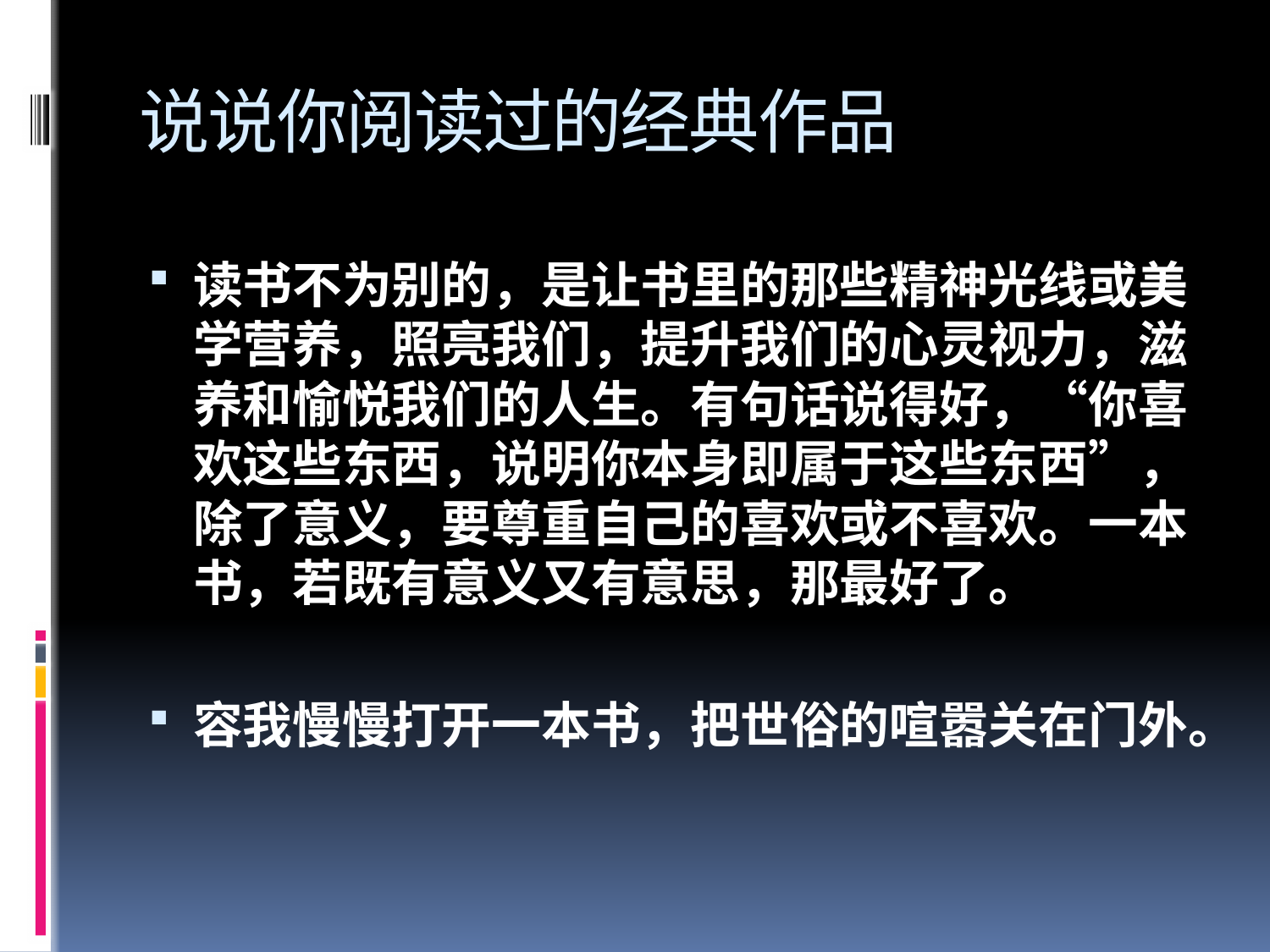

# 说说你阅读过的经典作品
读书不为别的，是让书里的那些精神光线或美学营养，照亮我们，提升我们的心灵视力，滋养和愉悦我们的人生。有句话说得好，“你喜欢这些东西，说明你本身即属于这些东西”，除了意义，要尊重自己的喜欢或不喜欢。一本书，若既有意义又有意思，那最好了。

容我慢慢打开一本书，把世俗的喧嚣关在门外。